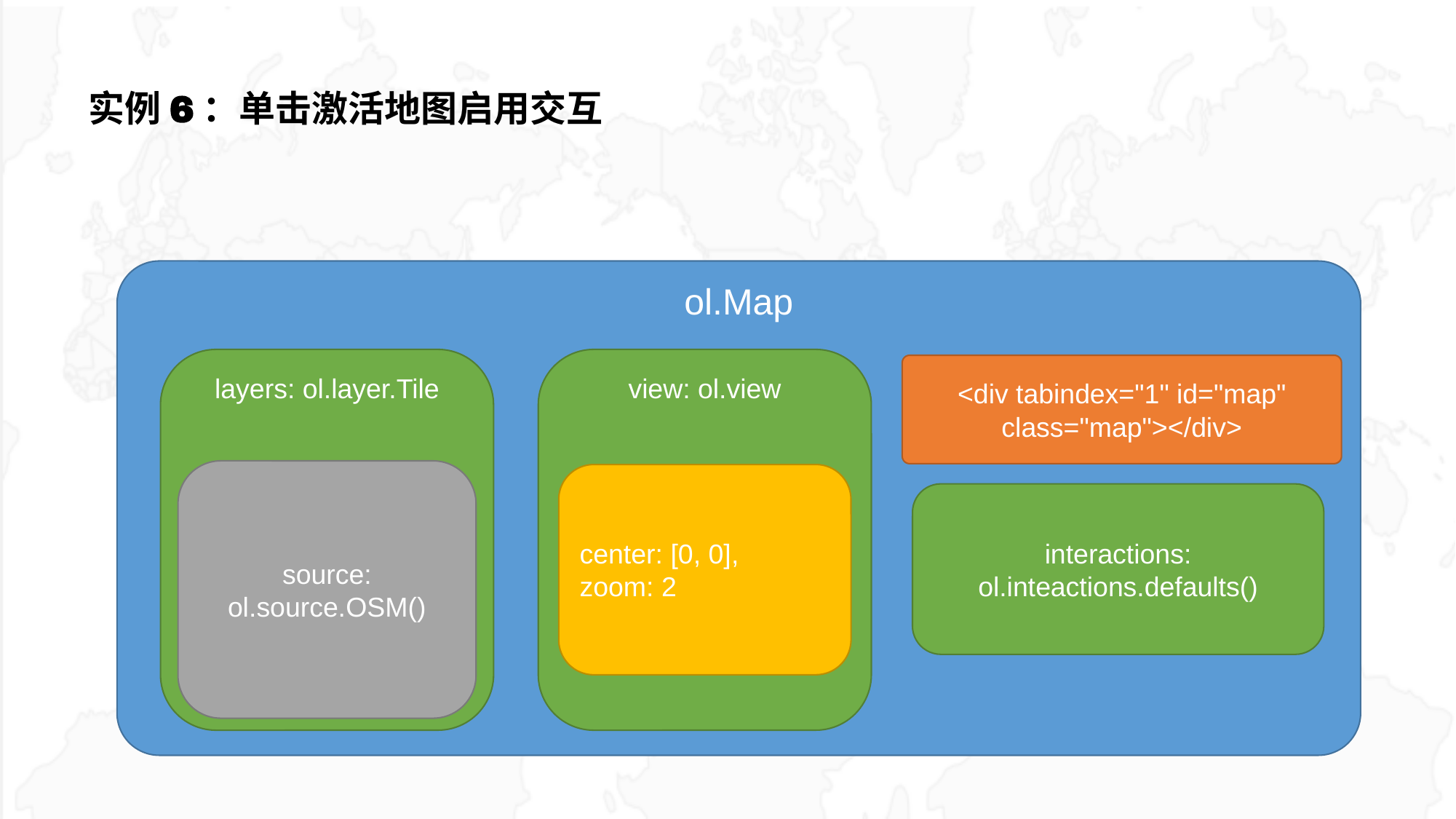

# 实例6：单击激活地图启用交互
ol.Map
layers: ol.layer.Tile
view: ol.view
<div tabindex="1" id="map" class="map"></div>
source: ol.source.OSM()
center: [0, 0],
zoom: 2
interactions:
ol.inteactions.defaults()